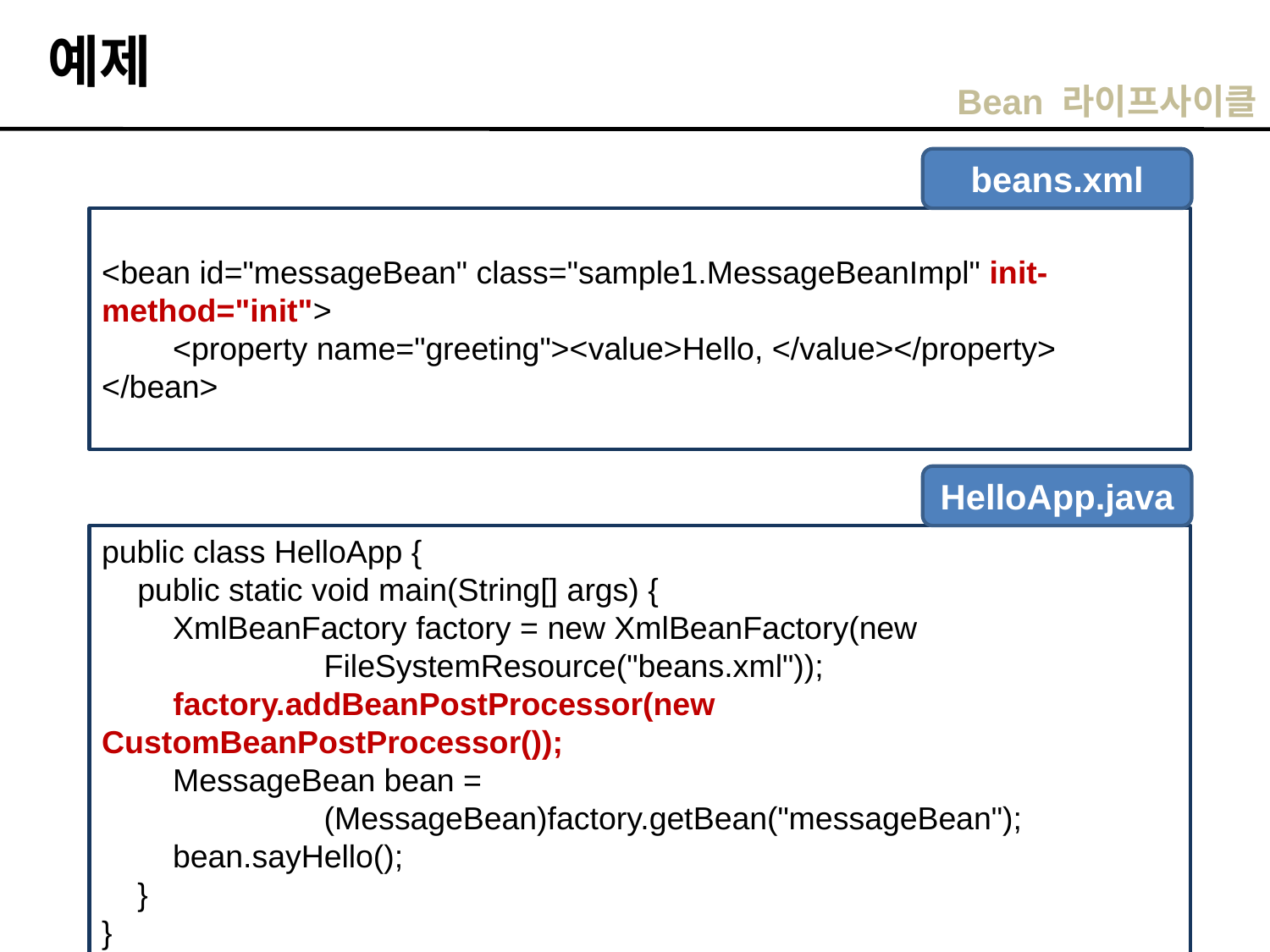

예제
Bean 라이프사이클
beans.xml

<bean id="messageBean" class="sample1.MessageBeanImpl" init-method="init">
        <property name="greeting"><value>Hello, </value></property>
</bean>

HelloApp.java
public class HelloApp {
    public static void main(String[] args) {
        XmlBeanFactory factory = new XmlBeanFactory(new
                         FileSystemResource("beans.xml"));
        factory.addBeanPostProcessor(new CustomBeanPostProcessor());
        MessageBean bean =
                         (MessageBean)factory.getBean("messageBean");
        bean.sayHello();
    }
}